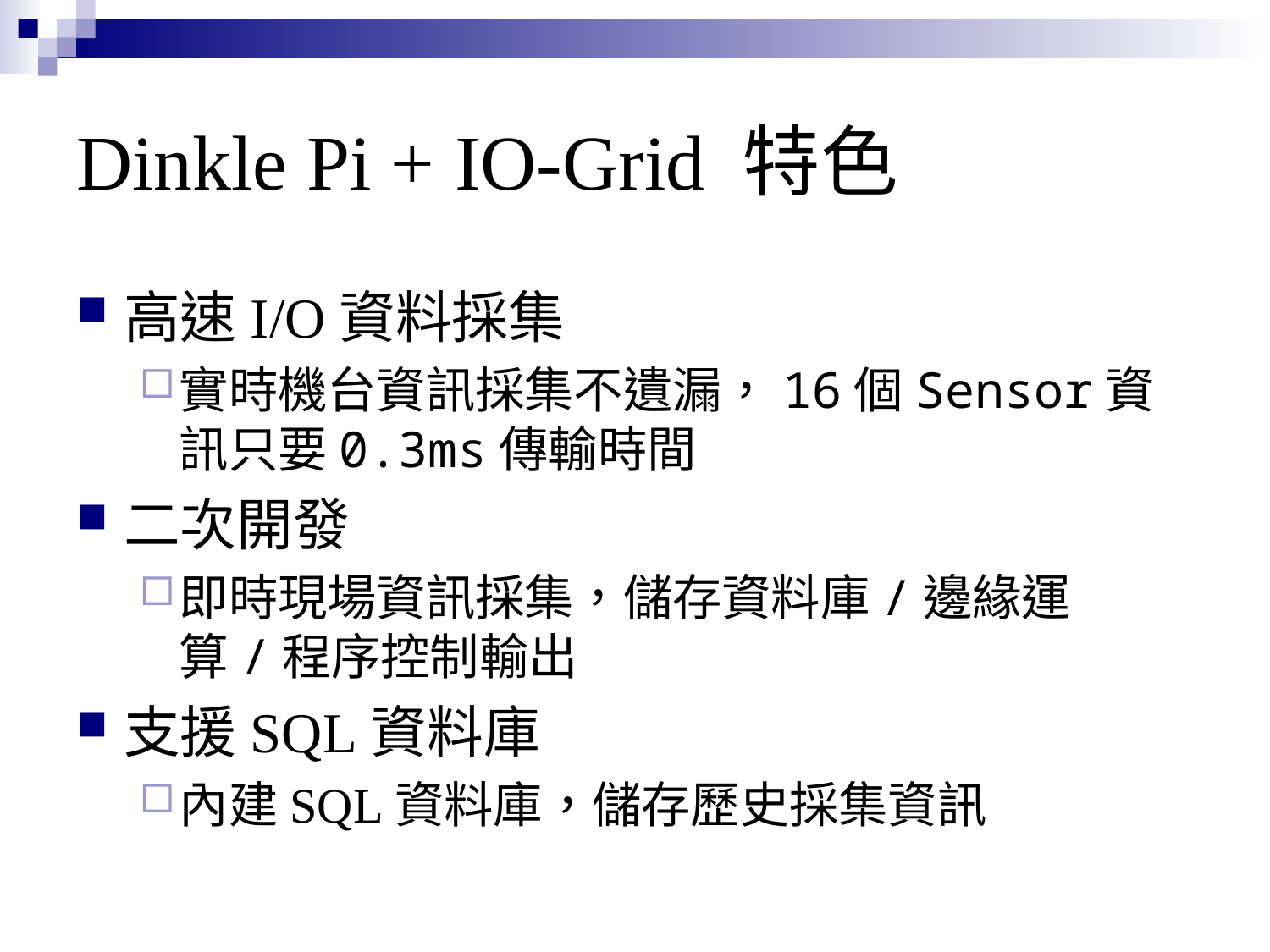

# Dinkle Pi + IO-Grid 特色
高速I/O資料採集
實時機台資訊採集不遺漏，16個Sensor資訊只要0.3ms傳輸時間
二次開發
即時現場資訊採集，儲存資料庫/邊緣運算/程序控制輸出
支援SQL資料庫
內建SQL資料庫，儲存歷史採集資訊